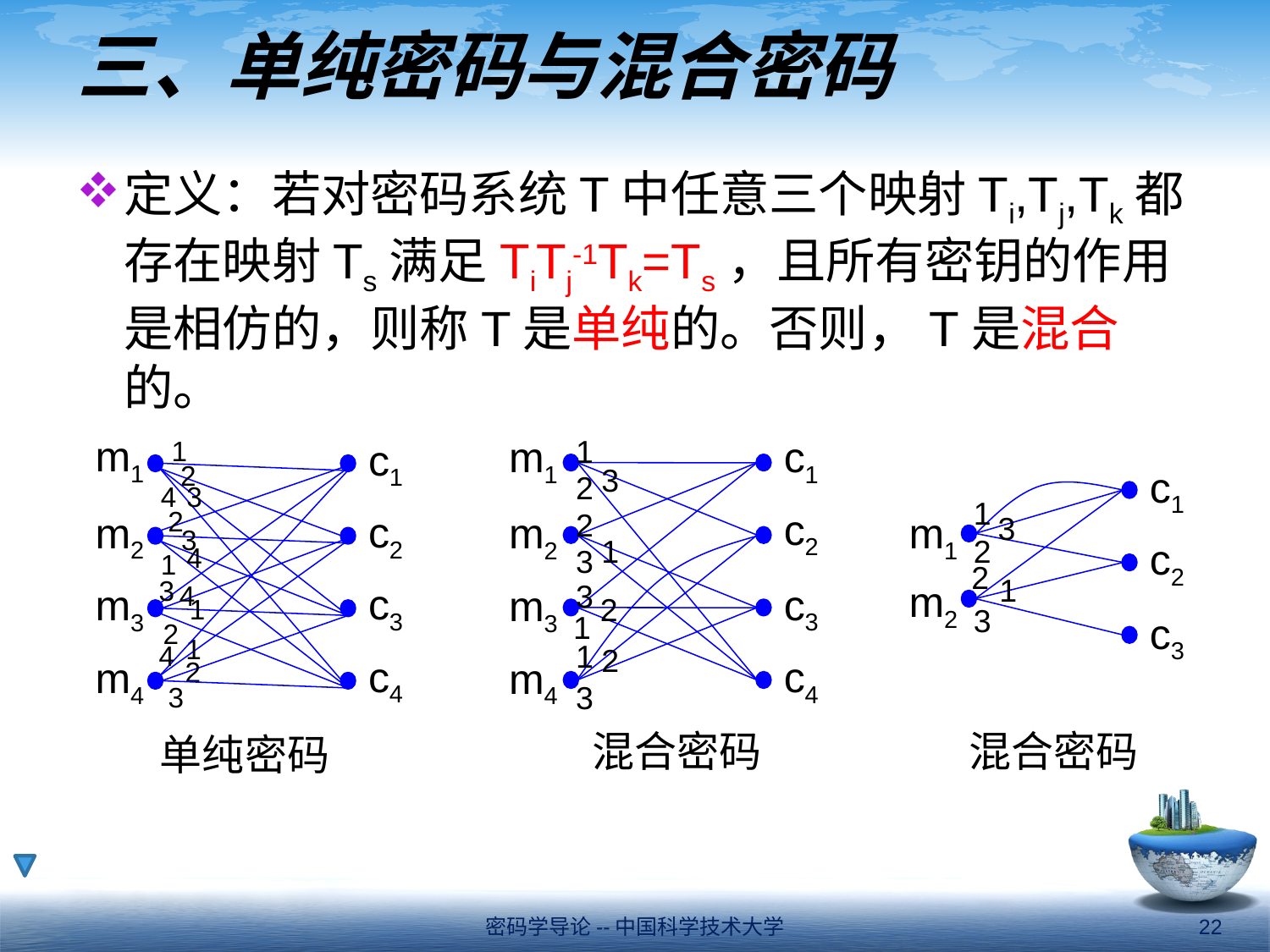

# 三、单纯密码与混合密码
定义：若对密码系统T中任意三个映射Ti,Tj,Tk都存在映射Ts满足TiTj-1Tk=Ts，且所有密钥的作用是相仿的，则称T是单纯的。否则，T是混合的。

m1
1
c1
2

4
3
2
c2
m2
3

4
1
3
c3
4
m3
1

2
1
4
c4
m4
2
3

m1
c1
1
3

2

c2
2
m2
1
3
3
c3
m3
2
1
1
2
c4
m4
3
c1

1
m1
3
2
c2
2
1
m2
3
c3
混合密码
混合密码
单纯密码

密码学导论--中国科学技术大学
22